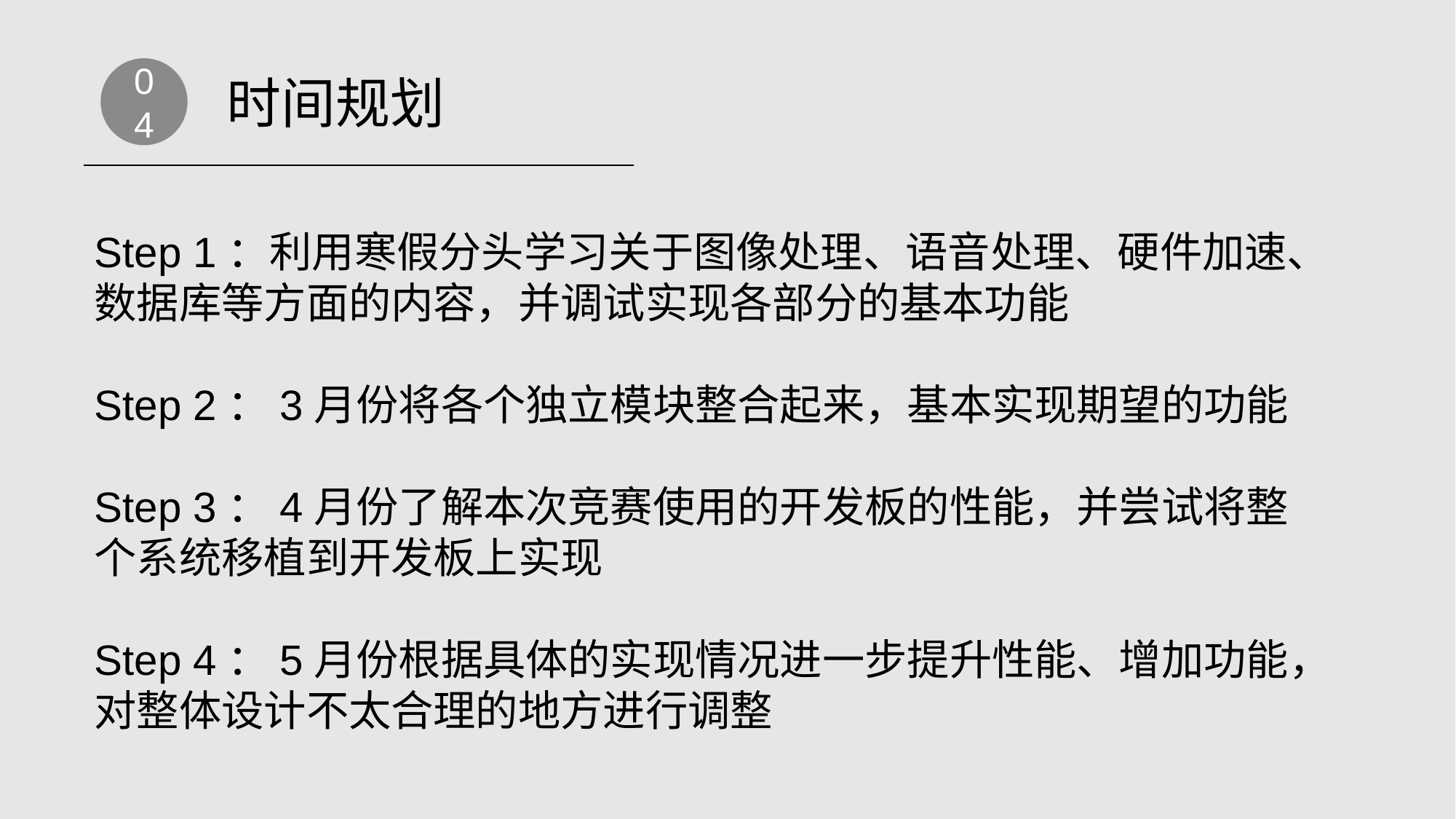

04
时间规划
Step 1：利用寒假分头学习关于图像处理、语音处理、硬件加速、数据库等方面的内容，并调试实现各部分的基本功能

Step 2：3月份将各个独立模块整合起来，基本实现期望的功能

Step 3：4月份了解本次竞赛使用的开发板的性能，并尝试将整个系统移植到开发板上实现

Step 4：5月份根据具体的实现情况进一步提升性能、增加功能，对整体设计不太合理的地方进行调整